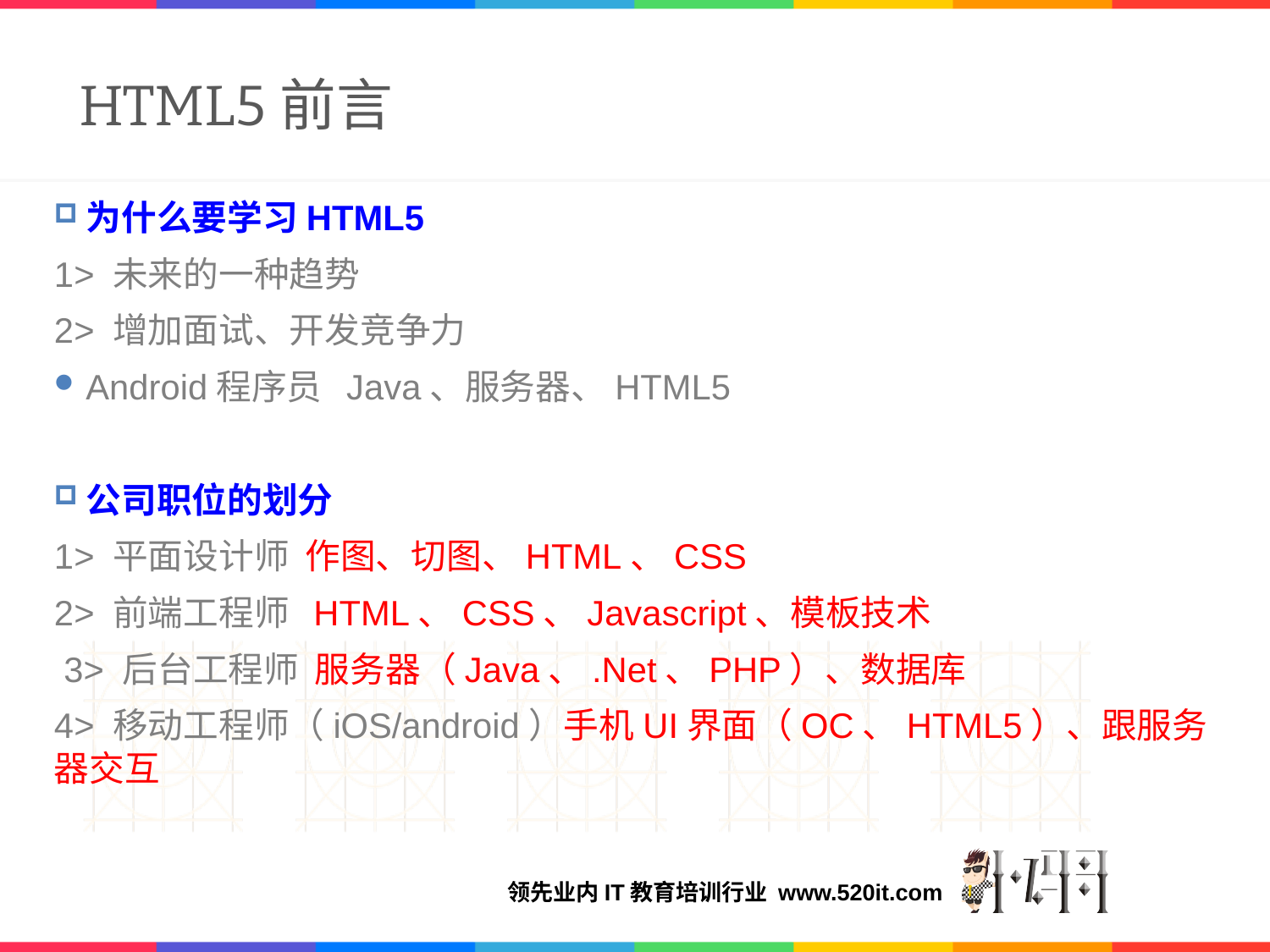

# HTML5前言
为什么要学习HTML5
1> 未来的一种趋势
2> 增加面试、开发竞争力
Android程序员  Java、服务器、HTML5

公司职位的划分
1> 平面设计师  作图、切图、HTML、CSS
2> 前端工程师  HTML、CSS、Javascript、模板技术
 3> 后台工程师  服务器（Java、.Net、PHP）、数据库
4> 移动工程师（iOS/android）手机UI界面（OC、HTML5）、跟服务器交互